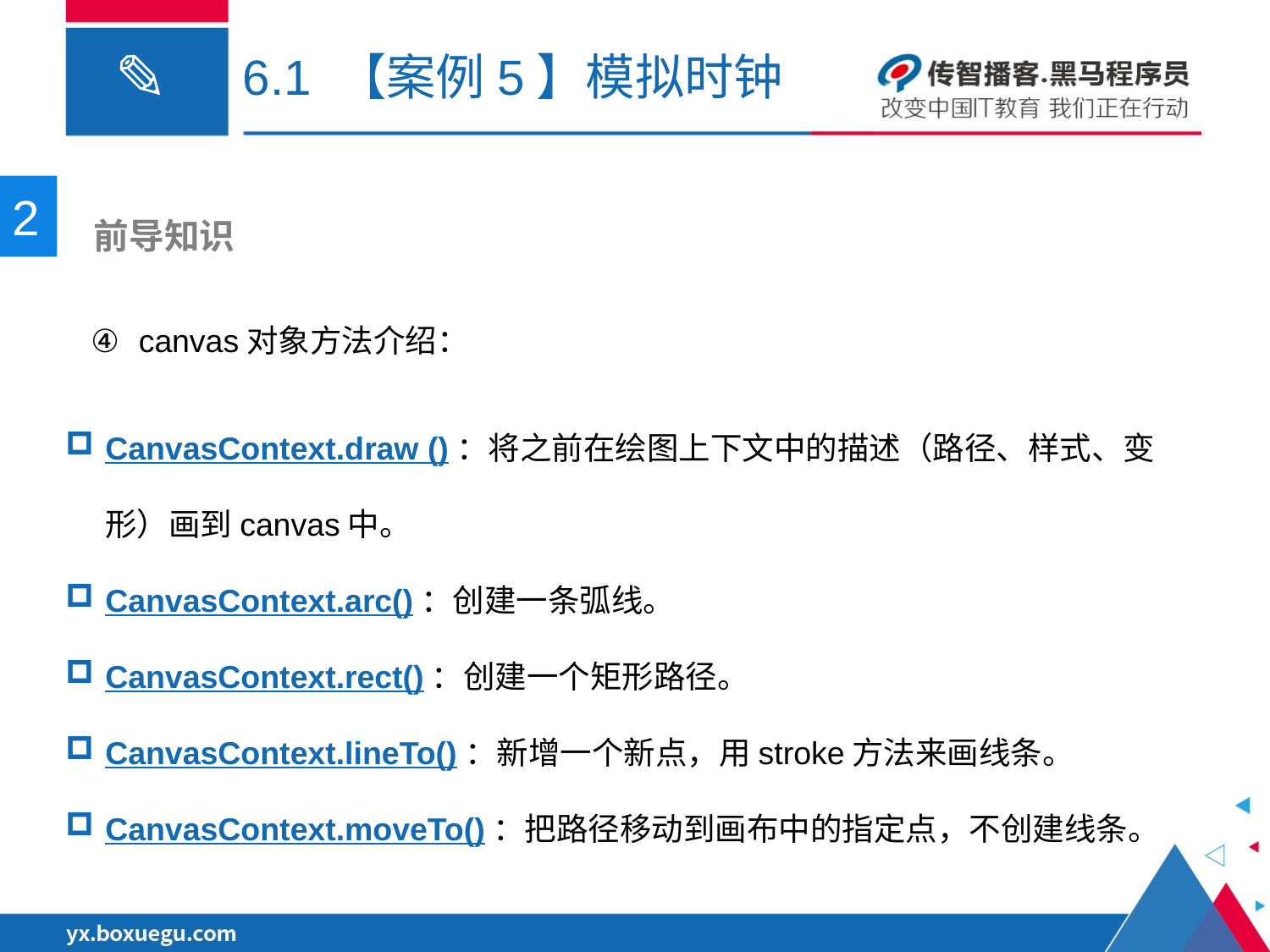

# 6.1 【案例5】模拟时钟

2
  前导知识
canvas对象方法介绍：
CanvasContext.draw ()：将之前在绘图上下文中的描述（路径、样式、变形）画到canvas中。
CanvasContext.arc()：创建一条弧线。
CanvasContext.rect()：创建一个矩形路径。
CanvasContext.lineTo()：新增一个新点，用stroke方法来画线条。
CanvasContext.moveTo()：把路径移动到画布中的指定点，不创建线条。